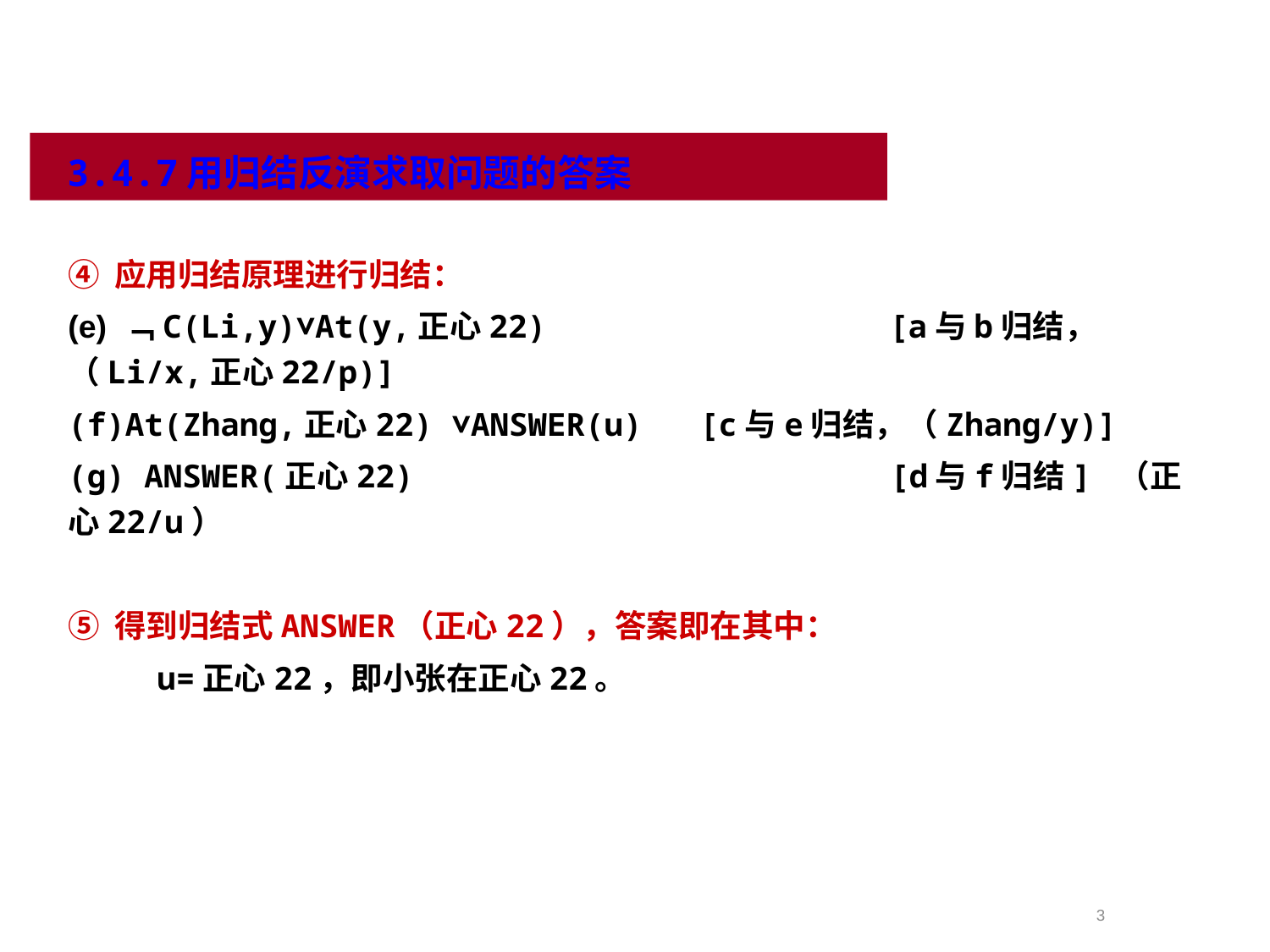

3
# 3.4.7用归结反演求取问题的答案
④ 应用归结原理进行归结：
(e) ﹁C(Li,y)∨At(y,正心22)                  [a与b归结，（Li/x,正心22/p)]
(f)At(Zhang,正心22) ∨ANSWER(u)   [c与e归结，（Zhang/y)]
(g) ANSWER(正心22)                         [d与f归结] （正心22/u）

⑤ 得到归结式ANSWER（正心22），答案即在其中：
          u=正心22，即小张在正心22。